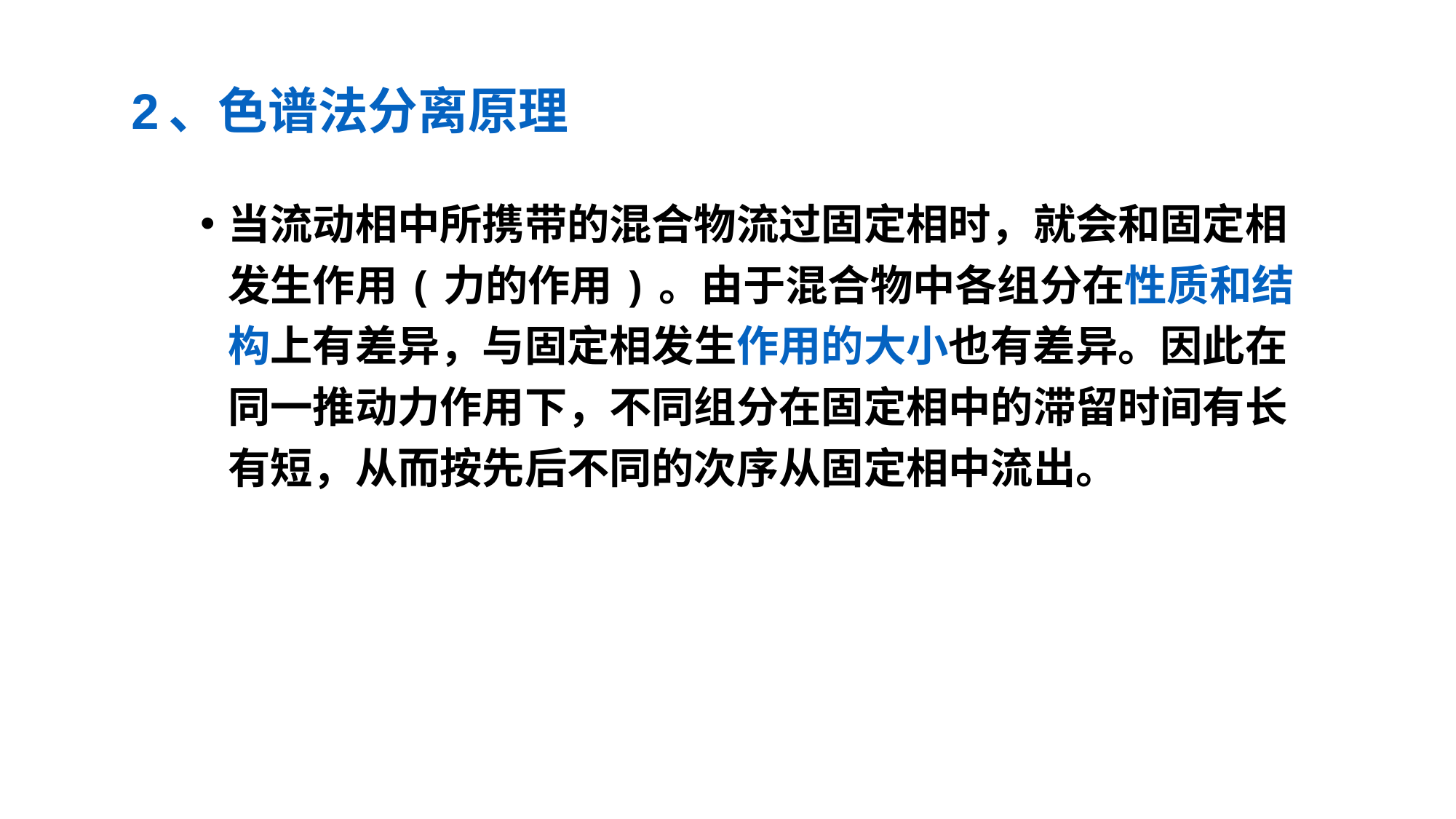

2、色谱法分离原理
当流动相中所携带的混合物流过固定相时，就会和固定相发生作用(力的作用)。由于混合物中各组分在性质和结构上有差异，与固定相发生作用的大小也有差异。因此在同一推动力作用下，不同组分在固定相中的滞留时间有长有短，从而按先后不同的次序从固定相中流出。